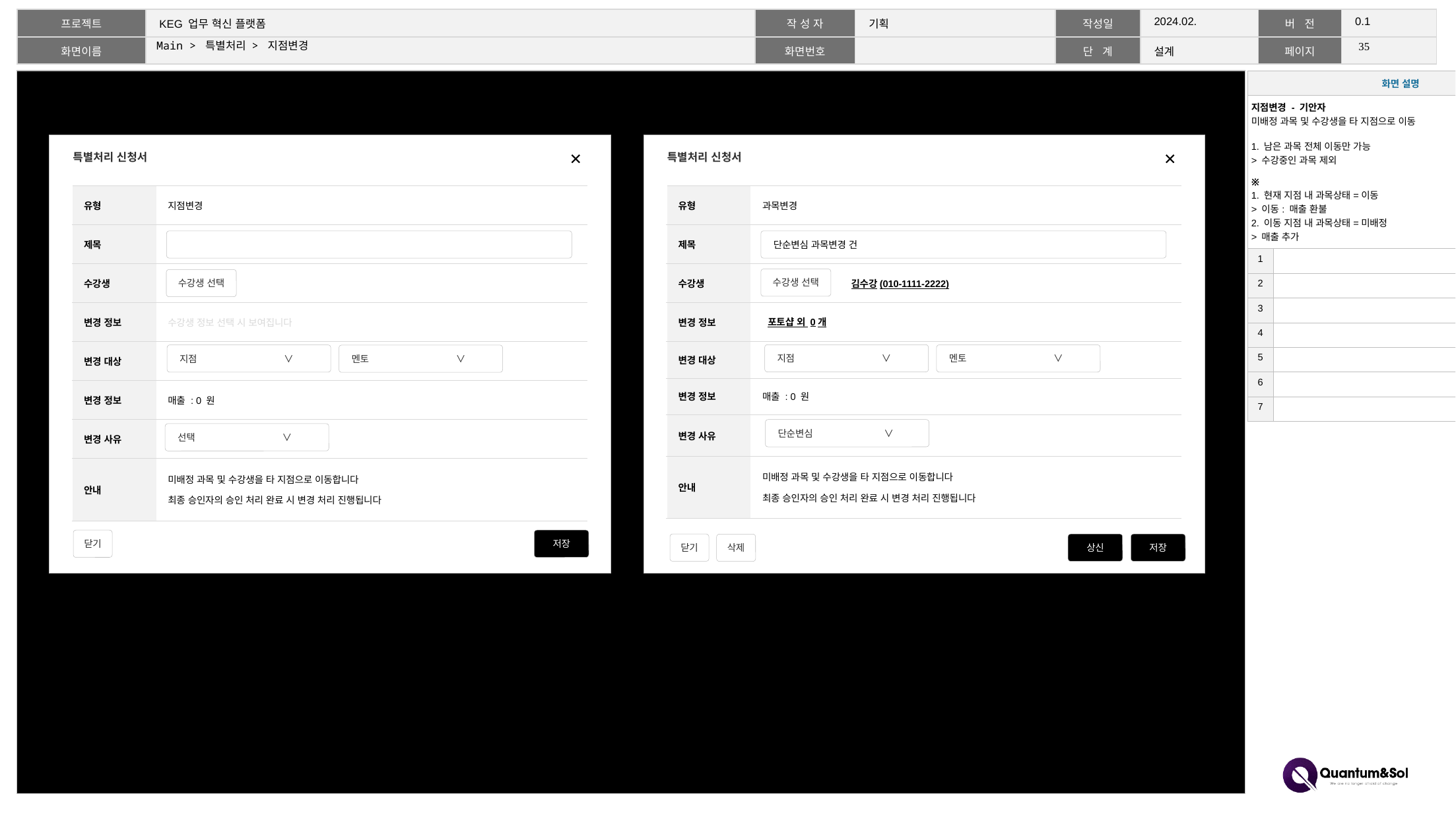

# Main > 특별처리 > 지점변경
35

| 화면 설명 |  |
| --- | --- |
| 지점변경 - 기안자 미배정 과목 및 수강생을 타 지점으로 이동 1. 남은 과목 전체 이동만 가능 > 수강중인 과목 제외 ※ 1. 현재 지점 내 과목상태=이동 > 이동: 매출 환불 2. 이동 지점 내 과목상태=미배정 > 매출 추가 |  |
| 1 |  |
| 2 |  |
| 3 |  |
| 4 |  |
| 5 |  |
| 6 |  |
| 7 |  |
특별처리 신청서
특별처리 신청서
| 유형 | 지점변경 |
| --- | --- |
| 제목 |  |
| 수강생 |  |
| 변경 정보 | 수강생 정보 선택 시 보여집니다 |
| 변경 대상 |  |
| 변경 정보 | 매출 : 0 원 |
| 변경 사유 |  |
| 안내 | 미배정 과목 및 수강생을 타 지점으로 이동합니다 최종 승인자의 승인 처리 완료 시 변경 처리 진행됩니다 |
| 유형 | 과목변경 |
| --- | --- |
| 제목 |  |
| 수강생 |  |
| 변경 정보 |  |
| 변경 대상 |  |
| 변경 정보 | 매출 : 0 원 |
| 변경 사유 |  |
| 안내 | 미배정 과목 및 수강생을 타 지점으로 이동합니다 최종 승인자의 승인 처리 완료 시 변경 처리 진행됩니다 |

단순변심 과목변경 건
수강생 선택
수강생 선택
김수강(010-1111-2222)
포토샵 외 0개
지점                                 ∨
멘토                                 ∨
지점                                 ∨
멘토                                 ∨
단순변심                           ∨
선택                                 ∨
닫기
저장
닫기
상신
저장
삭제